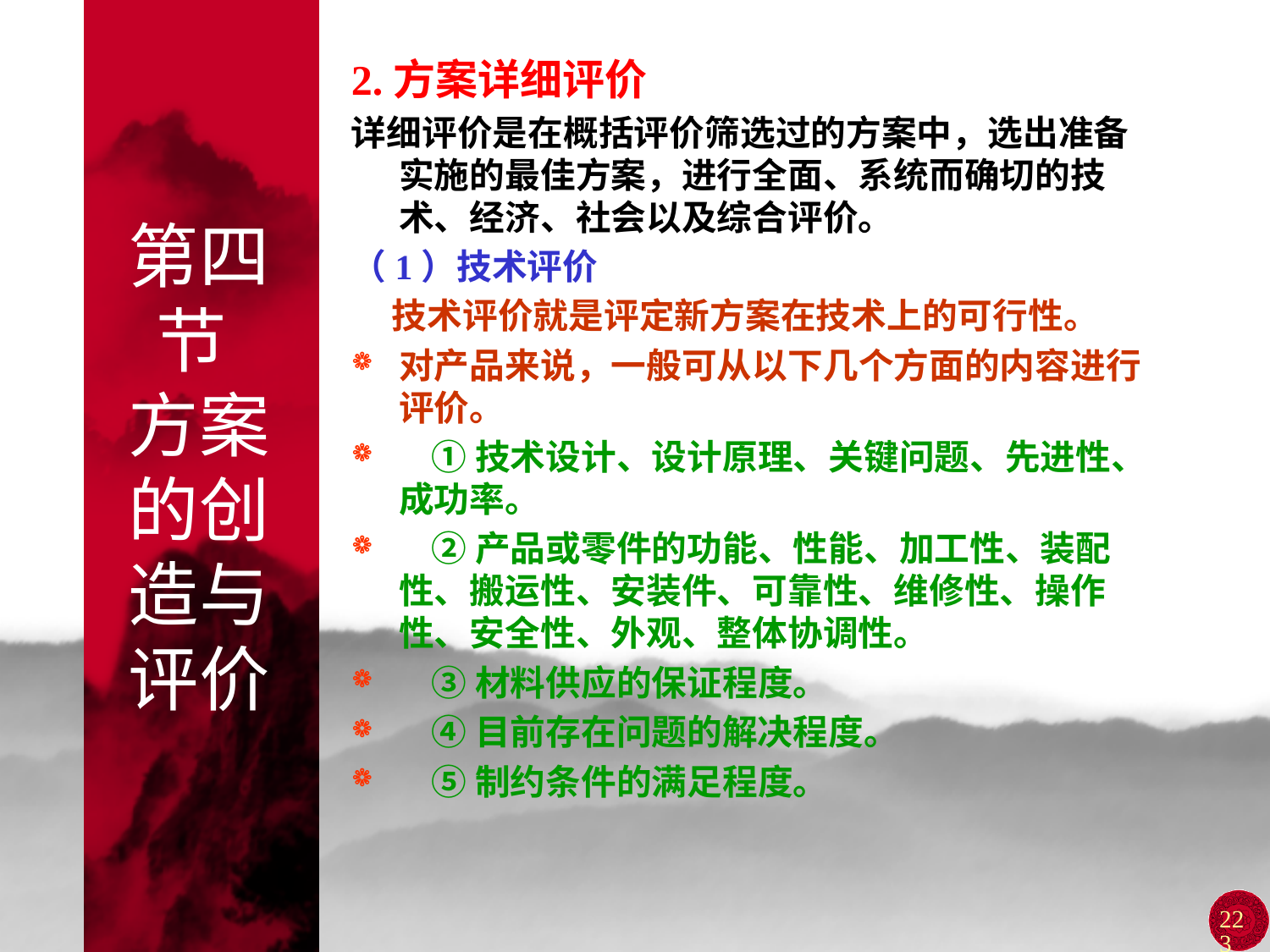

# 第四节  方案的创造与评价
2.方案详细评价
详细评价是在概括评价筛选过的方案中，选出准备实施的最佳方案，进行全面、系统而确切的技术、经济、社会以及综合评价。
（1）技术评价
    技术评价就是评定新方案在技术上的可行性。
对产品来说，一般可从以下几个方面的内容进行评价。
    ①技术设计、设计原理、关键问题、先进性、成功率。
    ②产品或零件的功能、性能、加工性、装配性、搬运性、安装件、可靠性、维修性、操作性、安全性、外观、整体协调性。
    ③材料供应的保证程度。
    ④目前存在问题的解决程度。
    ⑤制约条件的满足程度。
223